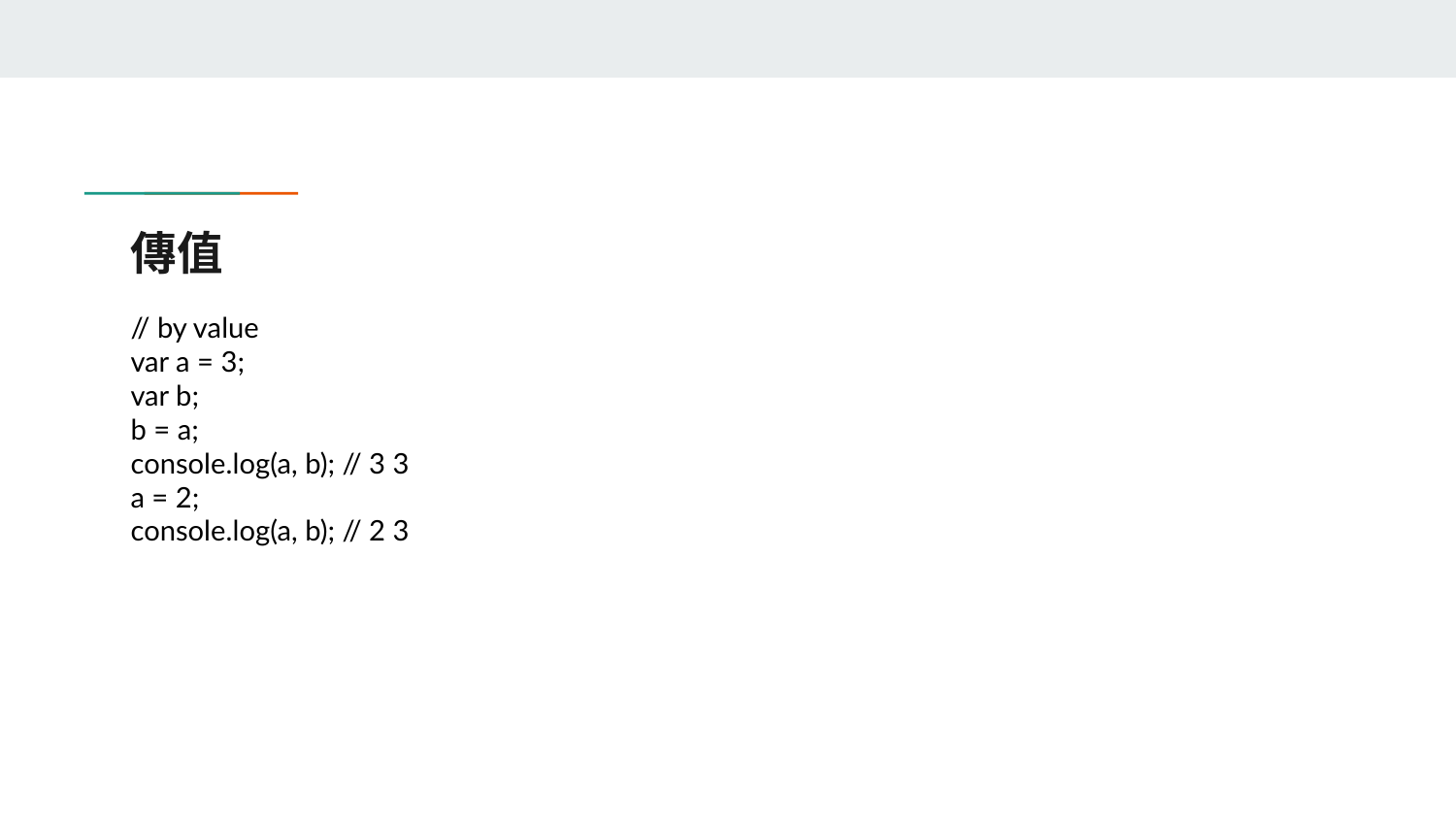

# 傳值
// by value
var a = 3;
var b;
b = a;
console.log(a, b); // 3 3
a = 2;
console.log(a, b); // 2 3